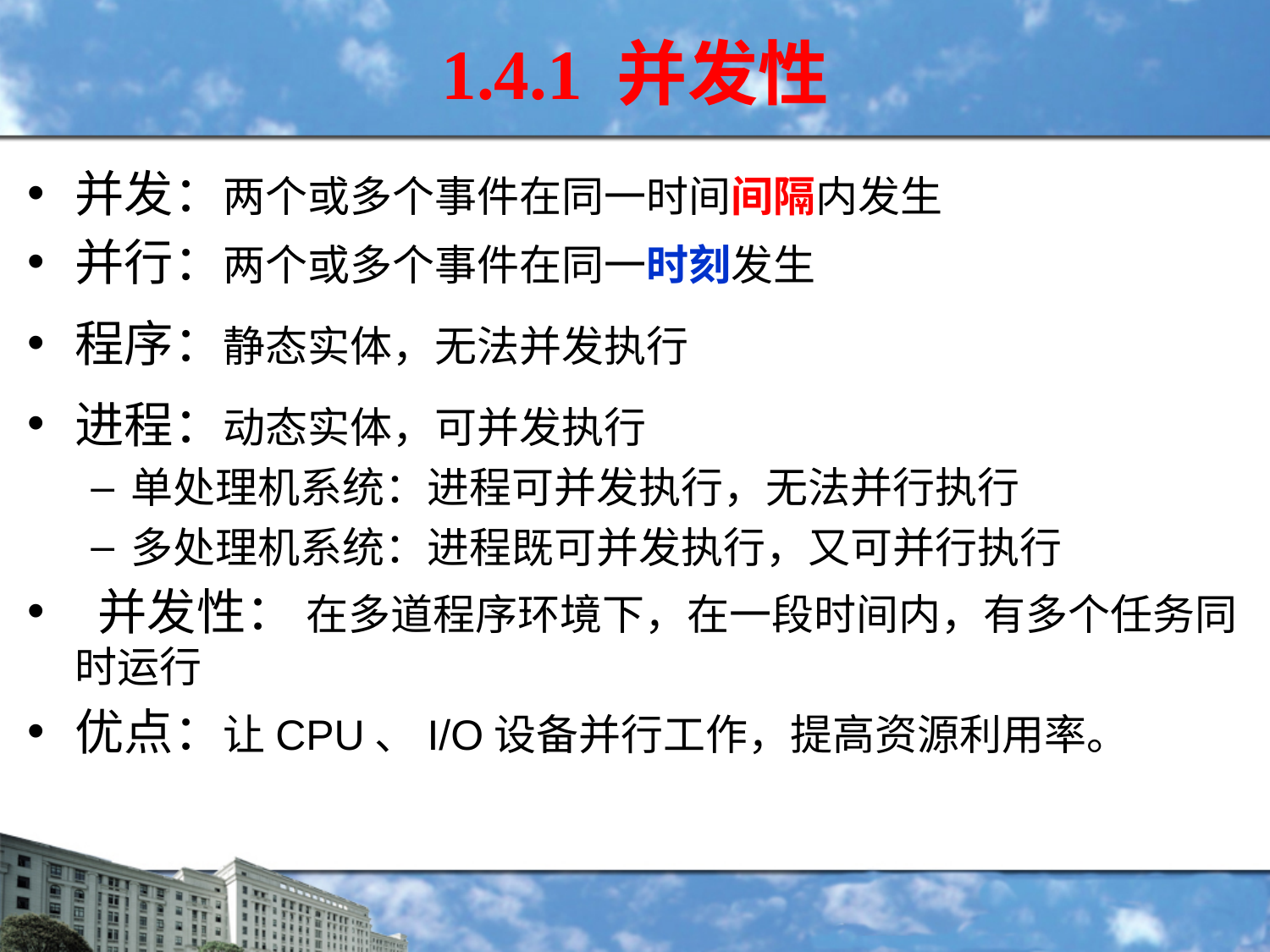

# 1.4.1 并发性
并发：两个或多个事件在同一时间间隔内发生
并行：两个或多个事件在同一时刻发生
程序：静态实体，无法并发执行
进程：动态实体，可并发执行
单处理机系统：进程可并发执行，无法并行执行
多处理机系统：进程既可并发执行，又可并行执行
 并发性： 在多道程序环境下，在一段时间内，有多个任务同时运行
优点：让CPU、I/O设备并行工作，提高资源利用率。